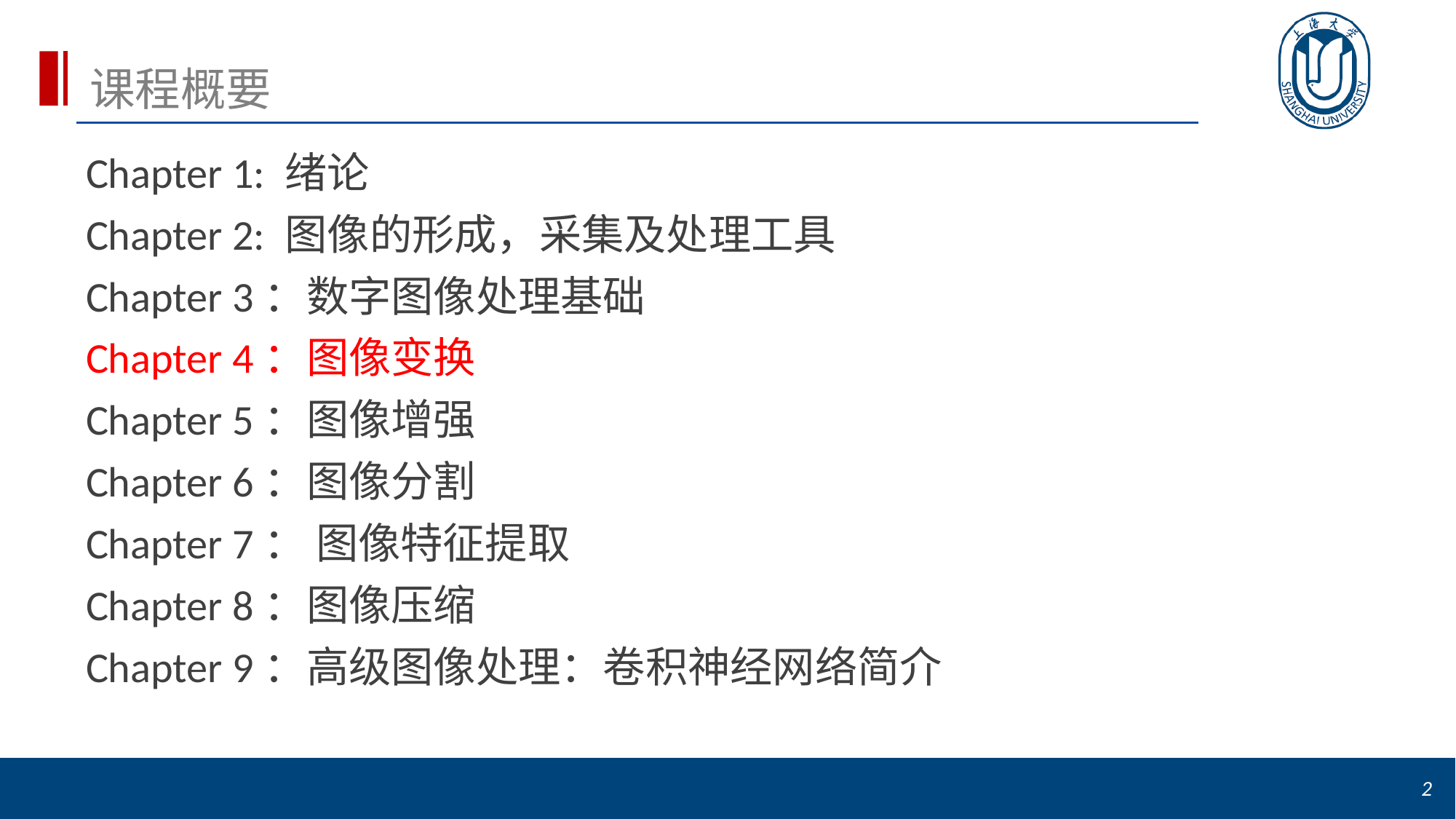

# 课程概要
Chapter 1: 绪论
Chapter 2: 图像的形成，采集及处理工具
Chapter 3：数字图像处理基础
Chapter 4：图像变换
Chapter 5：图像增强
Chapter 6：图像分割
Chapter 7： 图像特征提取
Chapter 8：图像压缩
Chapter 9：高级图像处理：卷积神经网络简介
2